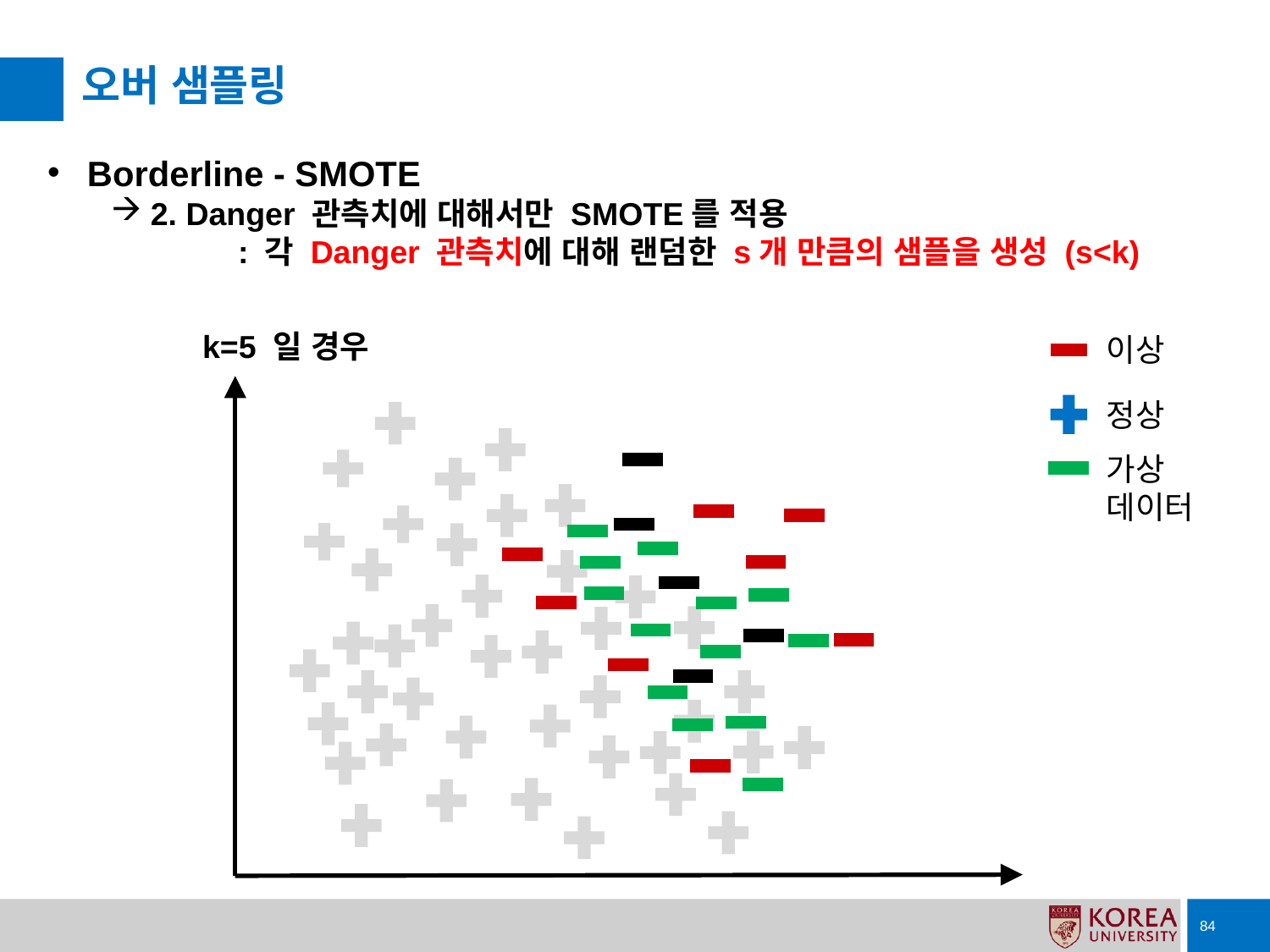

# 오버 샘플링

Borderline - SMOTE
2. Danger 관측치에 대해서만 SMOTE를 적용
	: 각 Danger 관측치에 대해 랜덤한 s개 만큼의 샘플을 생성 (s<k)

k=5 일 경우
이상

정상

가상
데이터